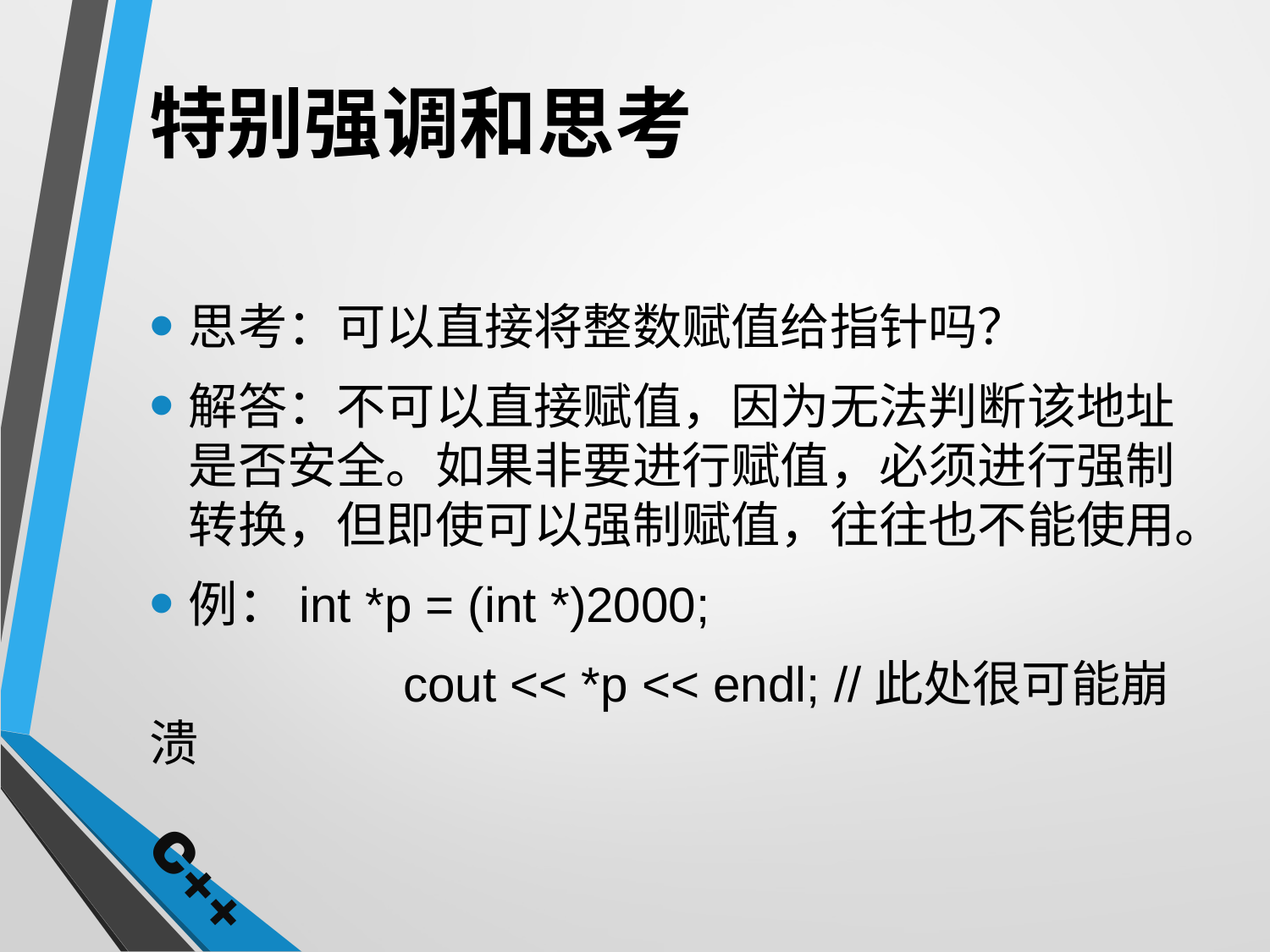

# 特别强调和思考
思考：可以直接将整数赋值给指针吗？
解答：不可以直接赋值，因为无法判断该地址是否安全。如果非要进行赋值，必须进行强制转换，但即使可以强制赋值，往往也不能使用。
例：int *p = (int *)2000;
		cout << *p << endl; //此处很可能崩溃